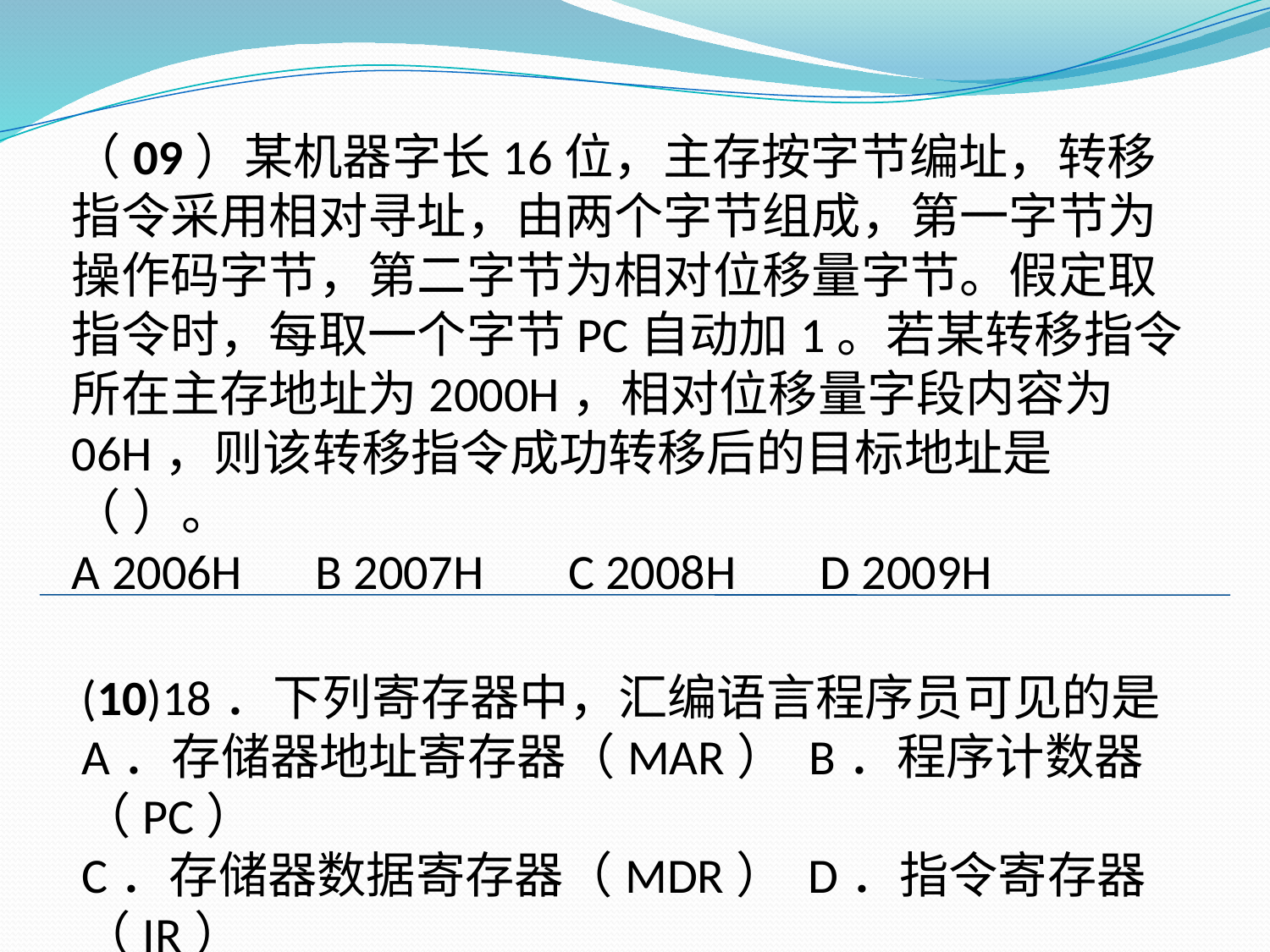

（09）某机器字长16位，主存按字节编址，转移指令采用相对寻址，由两个字节组成，第一字节为操作码字节，第二字节为相对位移量字节。假定取指令时，每取一个字节PC自动加1。若某转移指令所在主存地址为2000H，相对位移量字段内容为06H，则该转移指令成功转移后的目标地址是（ ）。
A 2006H　B 2007H　 C 2008H　 D 2009H

(10)18．下列寄存器中，汇编语言程序员可见的是
A．存储器地址寄存器（MAR） B．程序计数器（PC）
C．存储器数据寄存器（MDR） D．指令寄存器（IR）